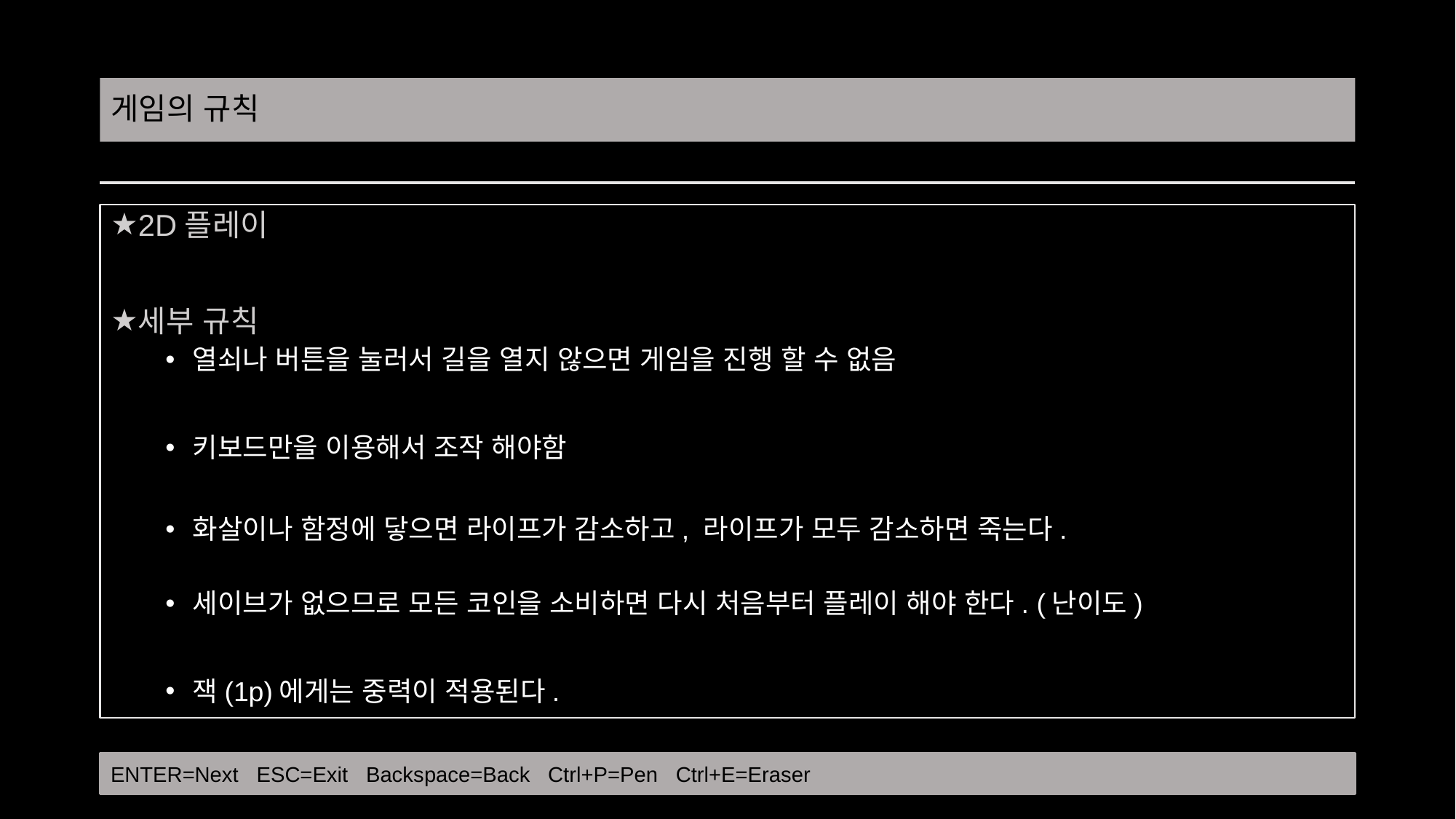

# 게임의 규칙
2D플레이

세부 규칙
열쇠나 버튼을 눌러서 길을 열지 않으면 게임을 진행 할 수 없음

키보드만을 이용해서 조작 해야함

화살이나 함정에 닿으면 라이프가 감소하고, 라이프가 모두 감소하면 죽는다.

세이브가 없으므로 모든 코인을 소비하면 다시 처음부터 플레이 해야 한다. (난이도)

잭(1p)에게는 중력이 적용된다.